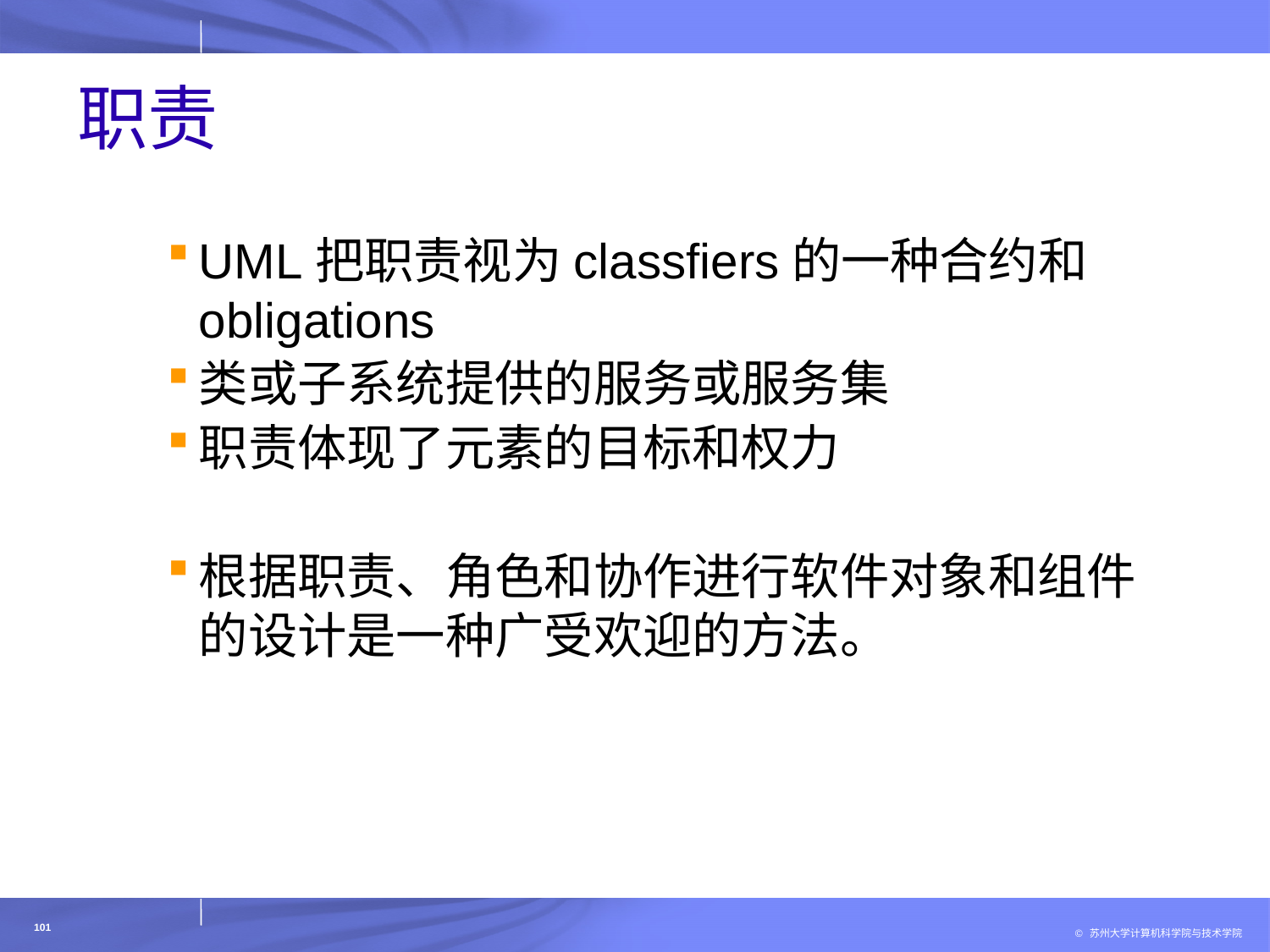

# 职责
UML把职责视为classfiers的一种合约和obligations
类或子系统提供的服务或服务集
职责体现了元素的目标和权力

根据职责、角色和协作进行软件对象和组件的设计是一种广受欢迎的方法。
101